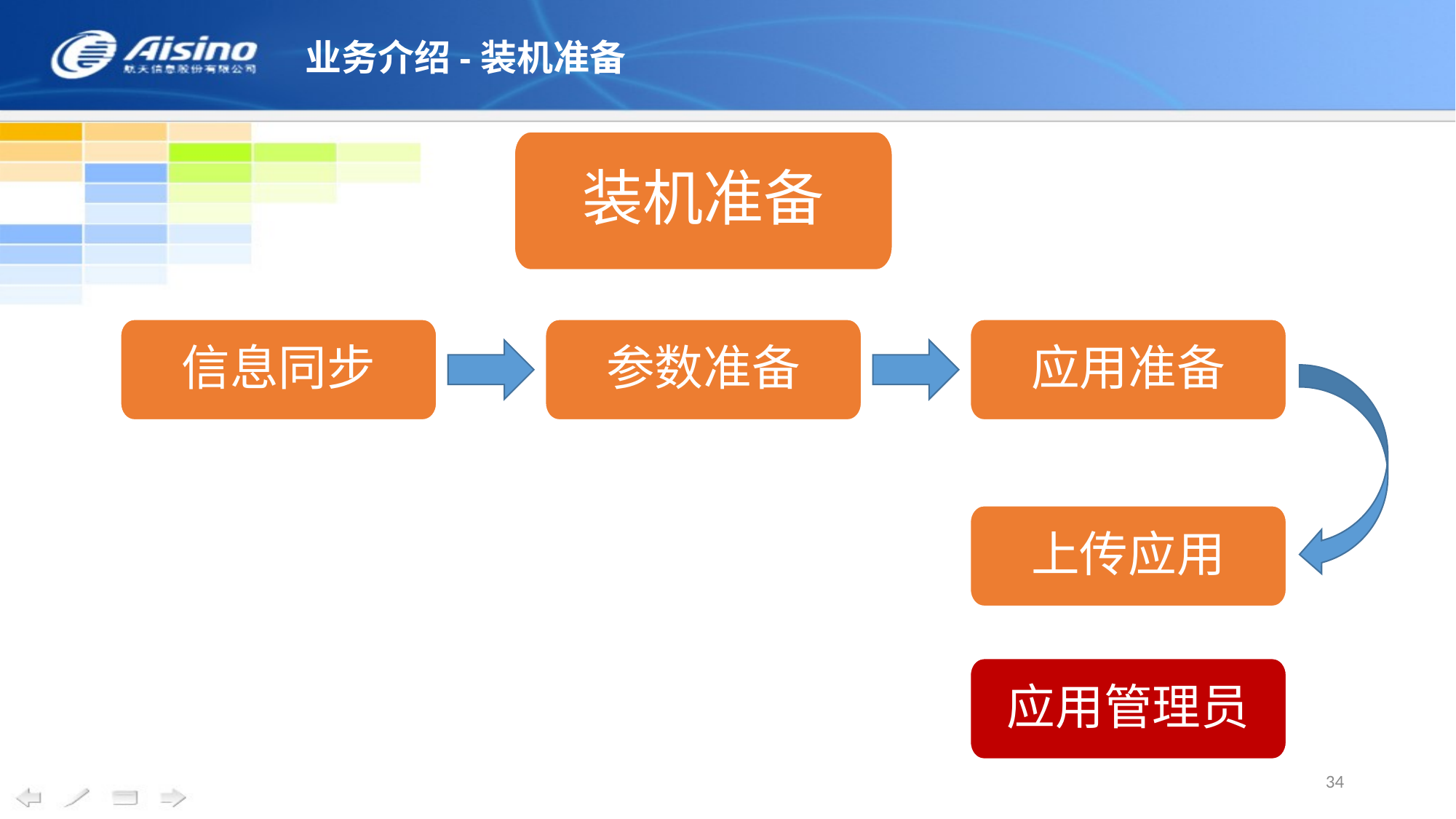

业务介绍-装机准备
装机准备
信息同步
参数准备
应用准备

上传应用
应用管理员
34